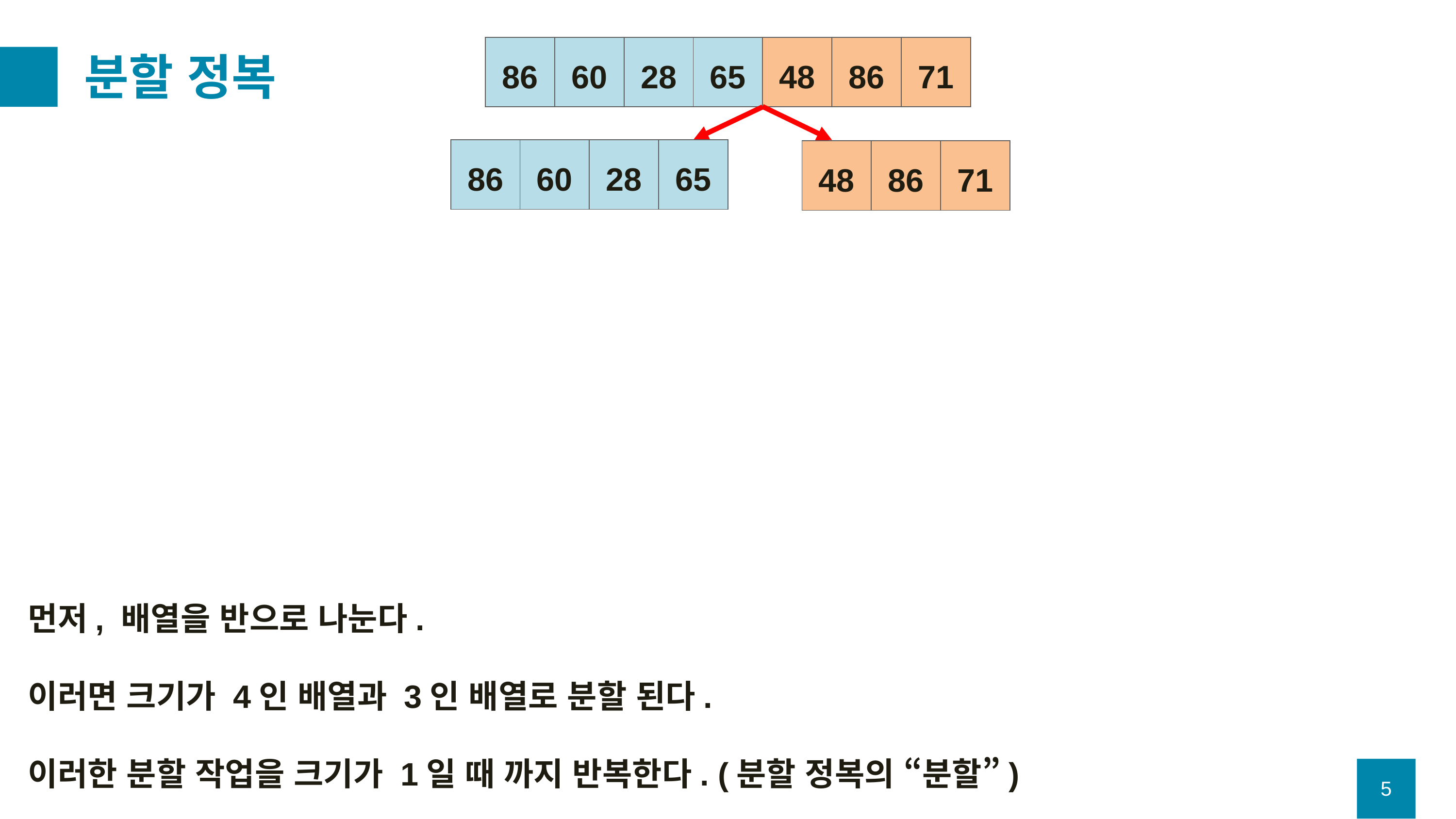

# 분할 정복
| 86 | 60 | 28 | 65 | 48 | 86 | 71 |
| --- | --- | --- | --- | --- | --- | --- |
| 86 | 60 | 28 | 65 |
| --- | --- | --- | --- |
| 48 | 86 | 71 |
| --- | --- | --- |
먼저, 배열을 반으로 나눈다.

이러면 크기가 4인 배열과 3인 배열로 분할 된다.

이러한 분할 작업을 크기가 1일 때 까지 반복한다. (분할 정복의 “분할”)
5